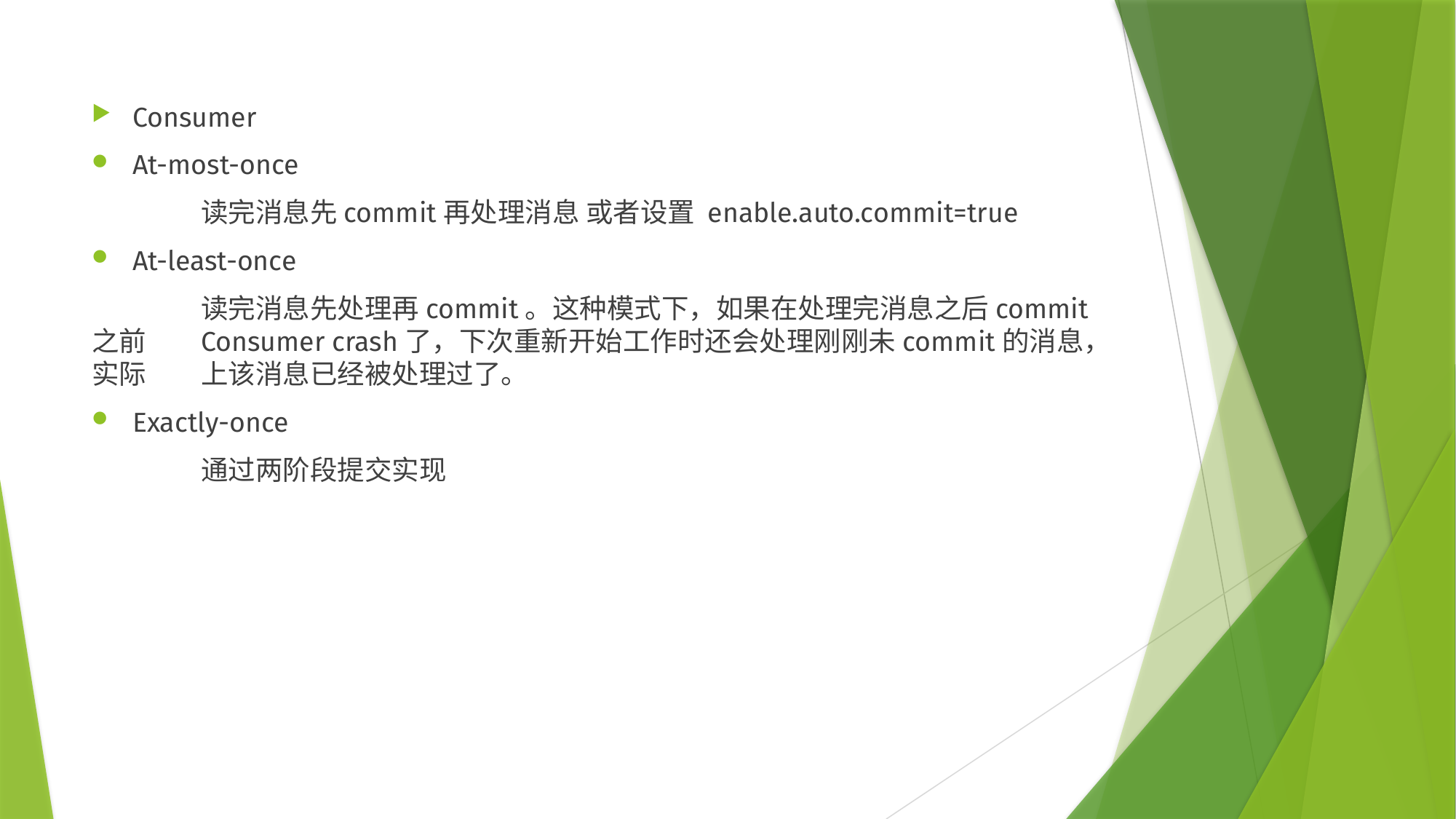

Consumer
At-most-once
	读完消息先commit再处理消息 或者设置 enable.auto.commit=true
At-least-once
	读完消息先处理再commit。这种模式下，如果在处理完消息之后commit之前	Consumer crash了，下次重新开始工作时还会处理刚刚未commit的消息，实际	上该消息已经被处理过了。
Exactly-once
	通过两阶段提交实现